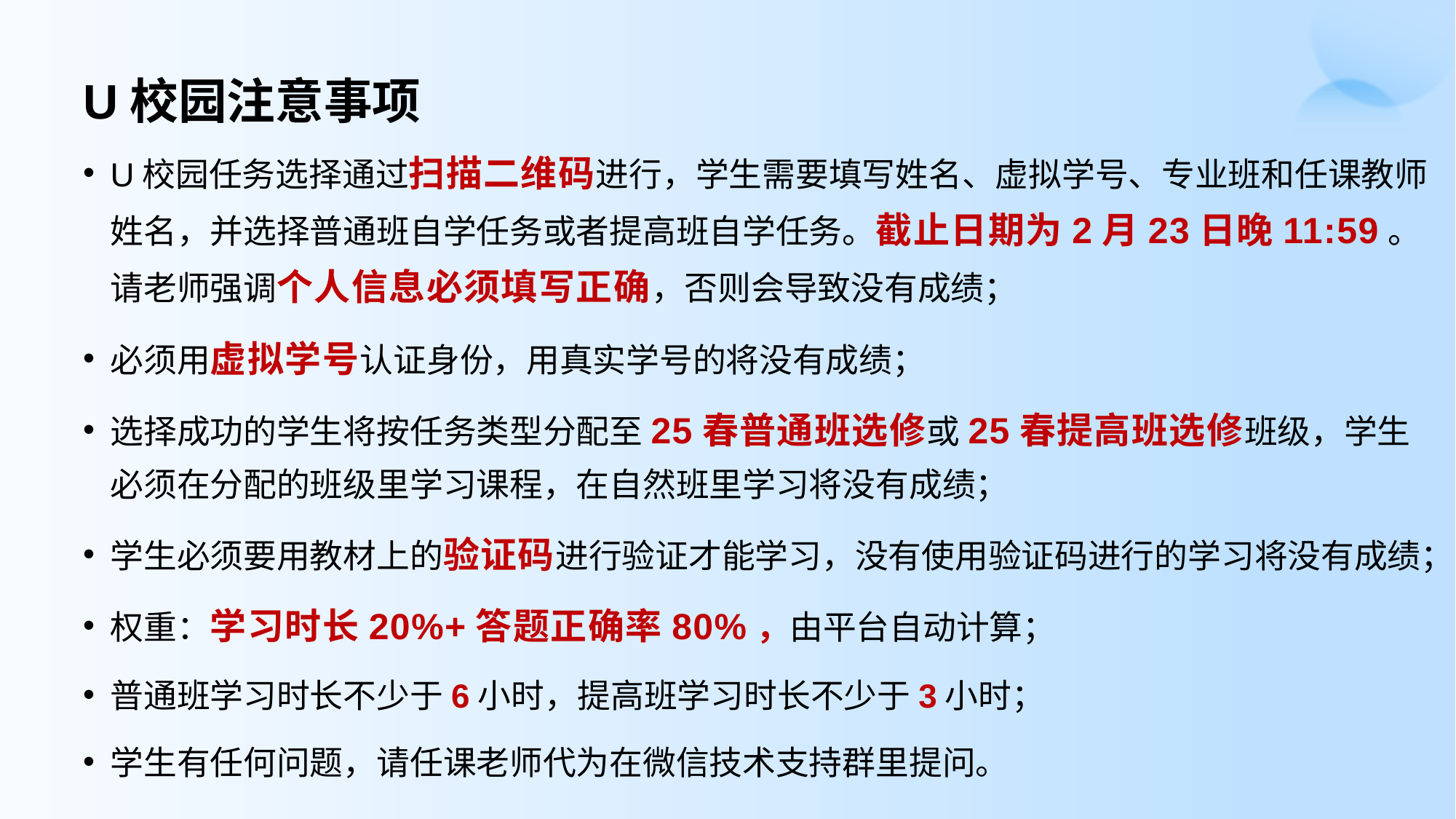

# U校园注意事项
U校园任务选择通过扫描二维码进行，学生需要填写姓名、虚拟学号、专业班和任课教师姓名，并选择普通班自学任务或者提高班自学任务。截止日期为2月23日晚11:59。请老师强调个人信息必须填写正确，否则会导致没有成绩；
必须用虚拟学号认证身份，用真实学号的将没有成绩；
选择成功的学生将按任务类型分配至25春普通班选修或25春提高班选修班级，学生必须在分配的班级里学习课程，在自然班里学习将没有成绩；
学生必须要用教材上的验证码进行验证才能学习，没有使用验证码进行的学习将没有成绩；
权重：学习时长20%+答题正确率80%，由平台自动计算；
普通班学习时长不少于6小时，提高班学习时长不少于3小时；
学生有任何问题，请任课老师代为在微信技术支持群里提问。